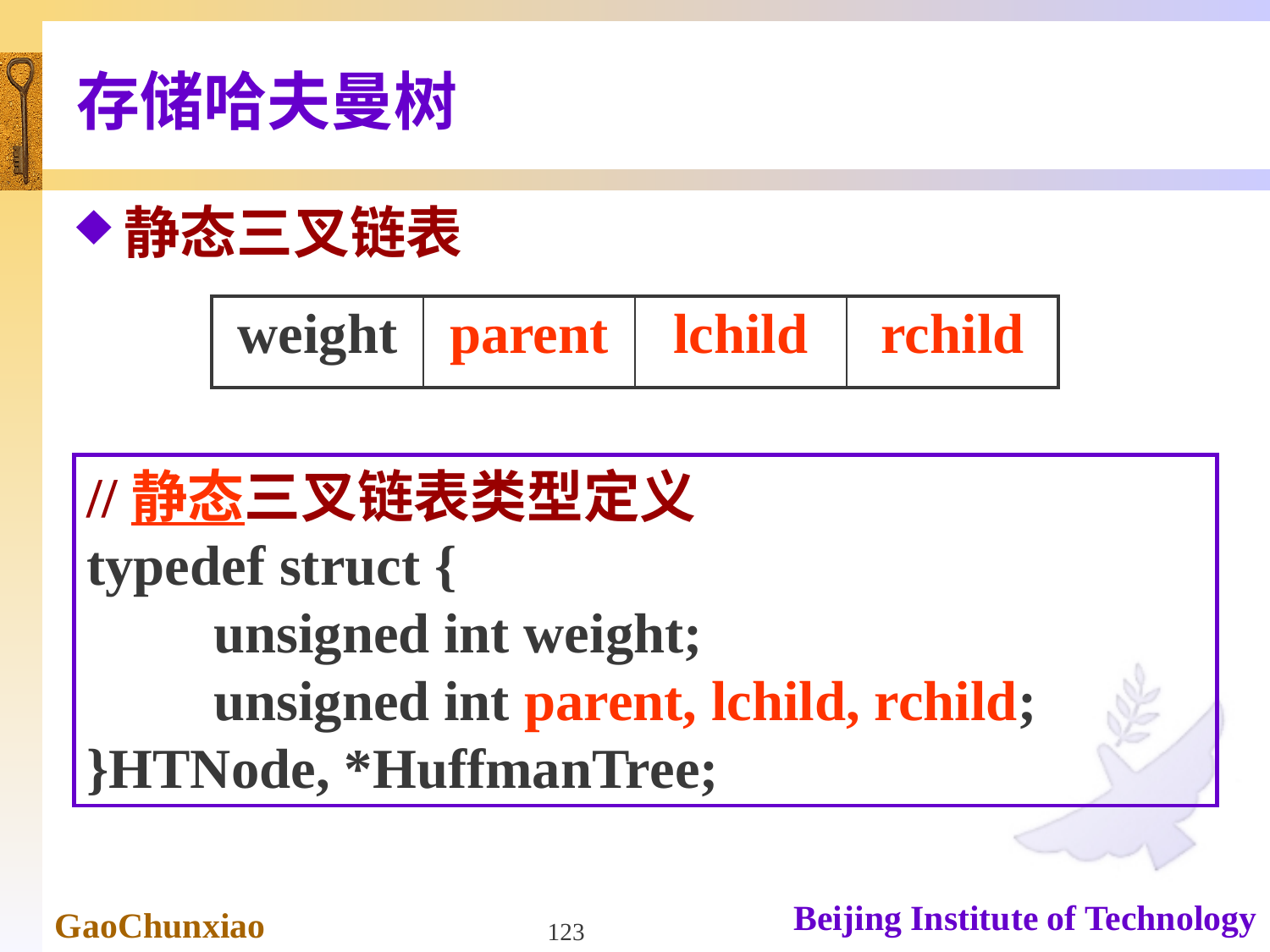

# 存储哈夫曼树
静态三叉链表
| weight | parent | lchild | rchild |
| --- | --- | --- | --- |
//静态三叉链表类型定义
typedef struct {
	unsigned int weight;
	unsigned int parent, lchild, rchild;
}HTNode, *HuffmanTree;
123